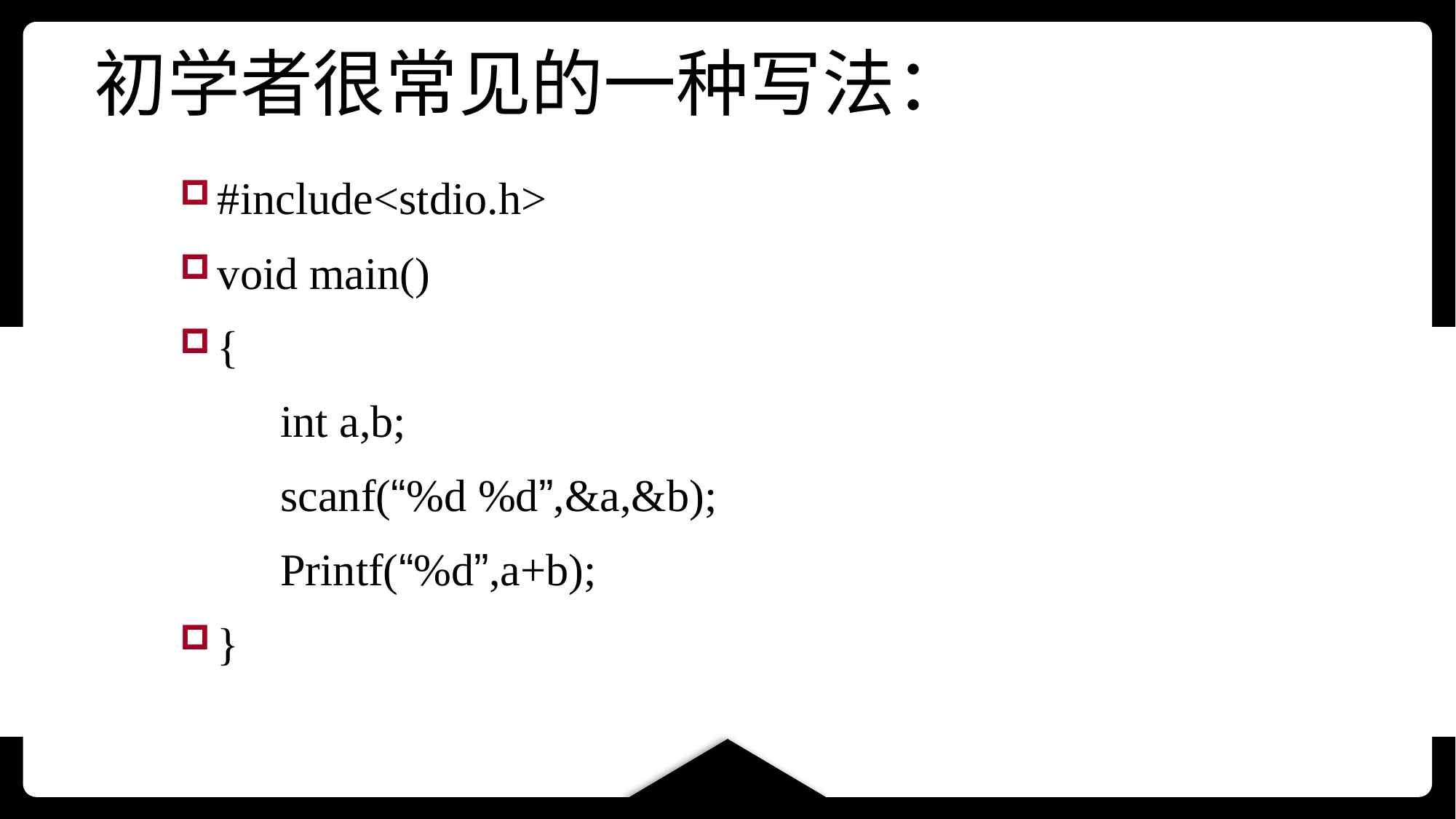

# 初学者很常见的一种写法：
#include<stdio.h>
void main()
{
int a,b;
scanf(“%d %d”,&a,&b);
Printf(“%d”,a+b);
}